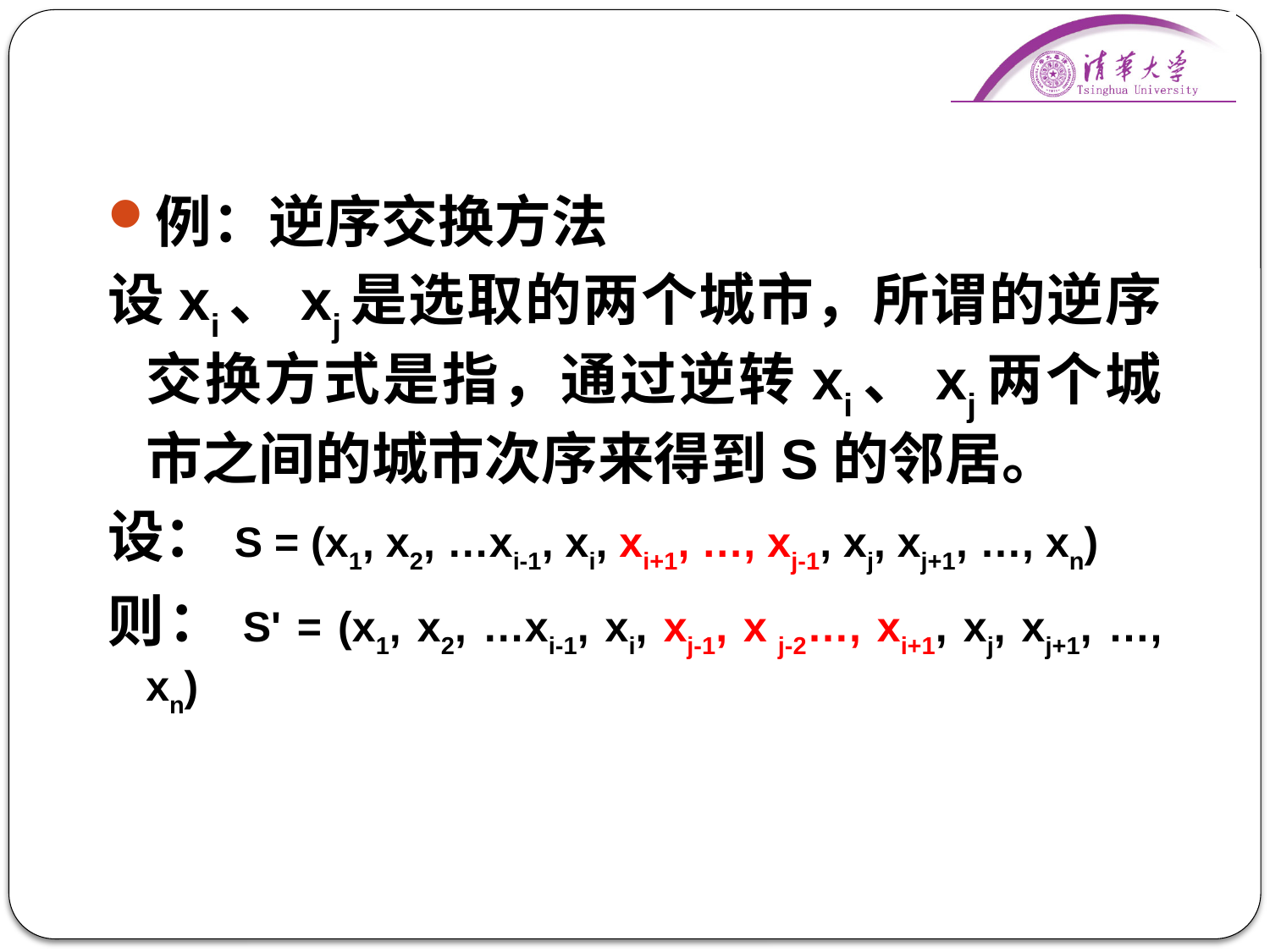

例：逆序交换方法
设xi、xj是选取的两个城市，所谓的逆序交换方式是指，通过逆转xi、xj两个城市之间的城市次序来得到S的邻居。
设：S = (x1, x2, …xi-1, xi, xi+1, …, xj-1, xj, xj+1, …, xn)
则：S' = (x1, x2, …xi-1, xi, xj-1, x j-2…, xi+1, xj, xj+1, …, xn)